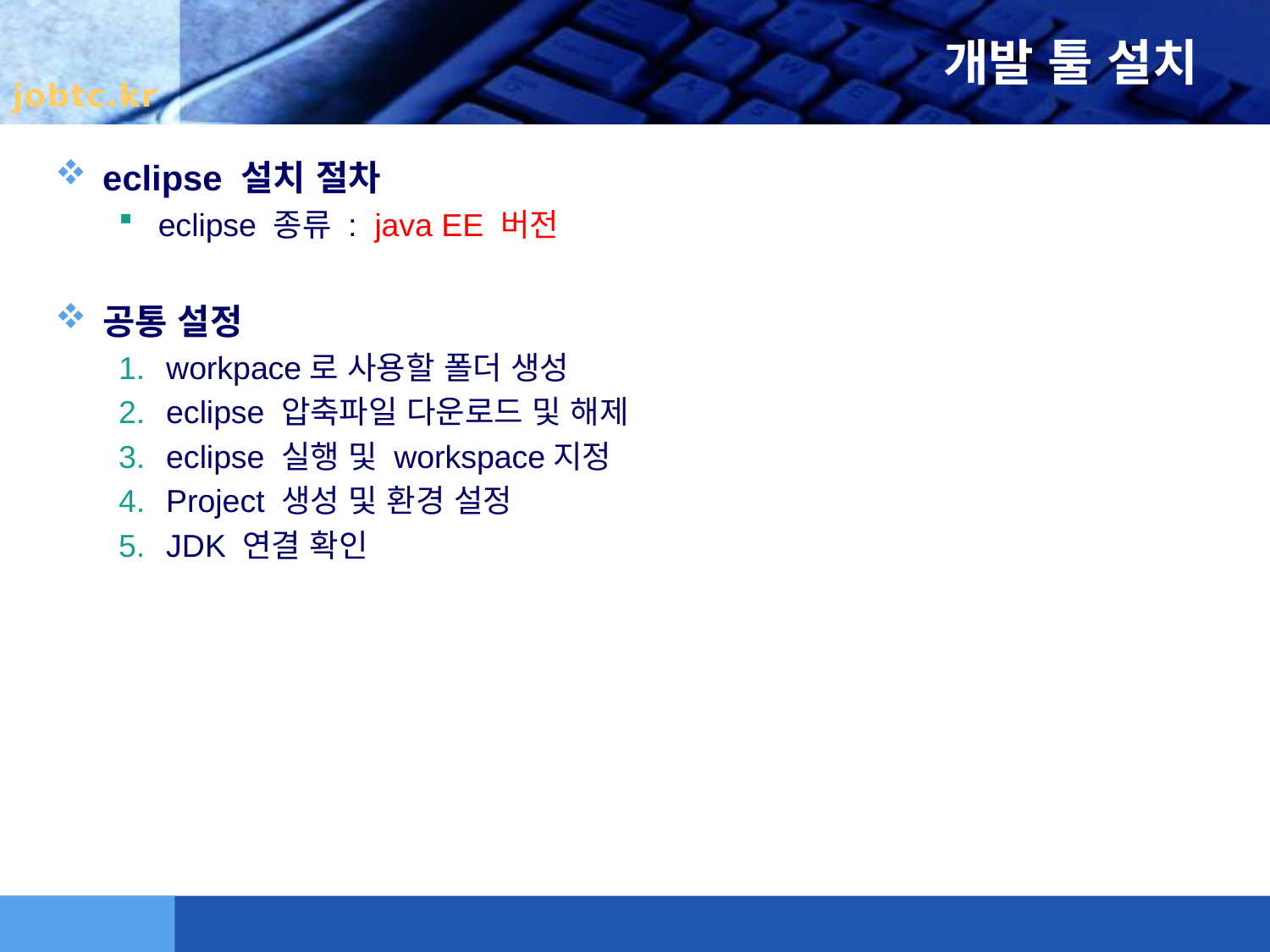

# 개발 툴 설치
eclipse 설치 절차
eclipse 종류 :  java EE 버전

공통 설정
workpace로 사용할 폴더 생성
eclipse 압축파일 다운로드 및 해제
eclipse 실행 및 workspace지정
Project 생성 및 환경 설정
JDK 연결 확인